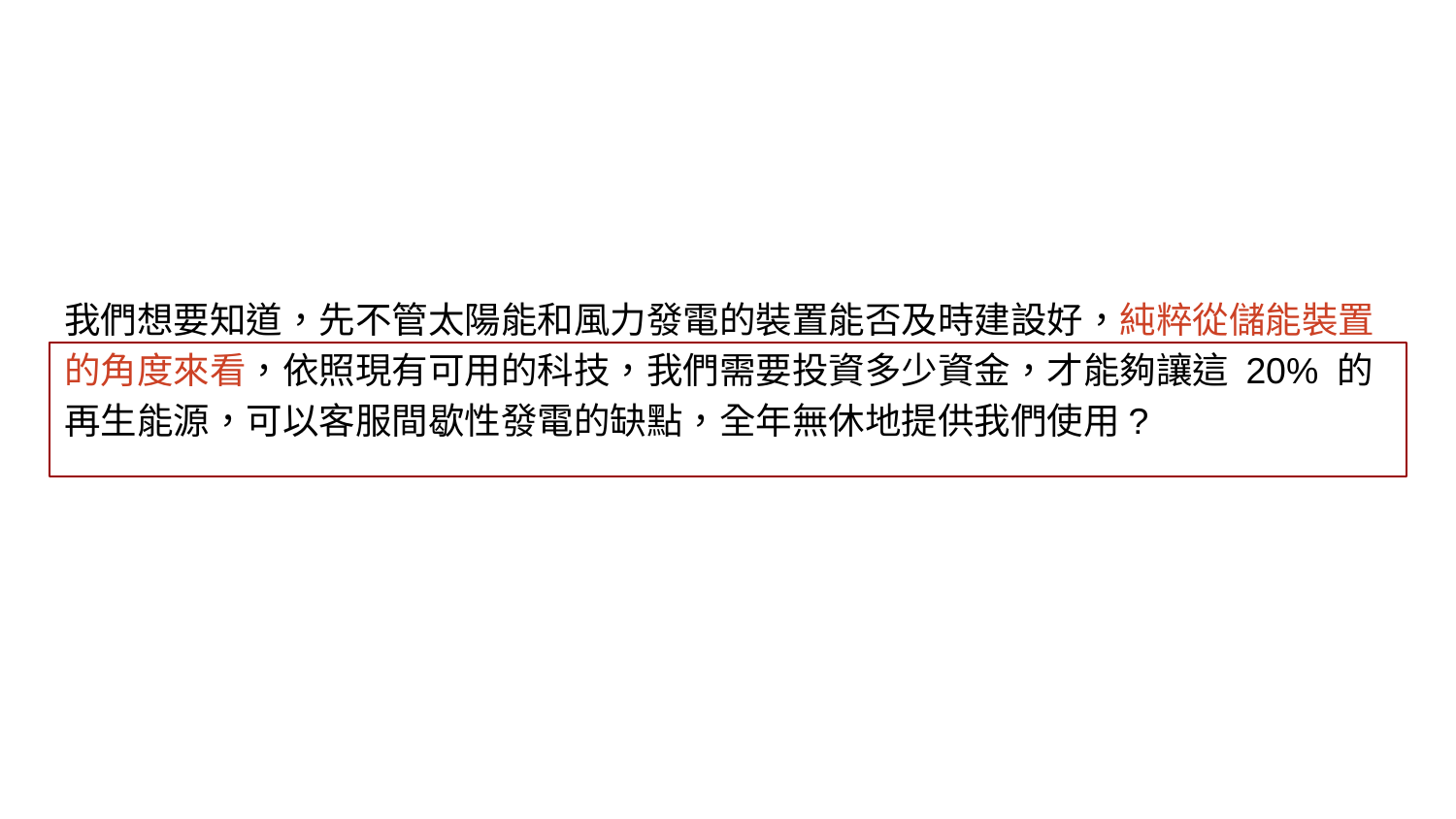

# 我們想要知道，先不管太陽能和風力發電的裝置能否及時建設好，純粹從儲能裝置的角度來看，依照現有可用的科技，我們需要投資多少資金，才能夠讓這 20% 的再生能源，可以客服間歇性發電的缺點，全年無休地提供我們使用?